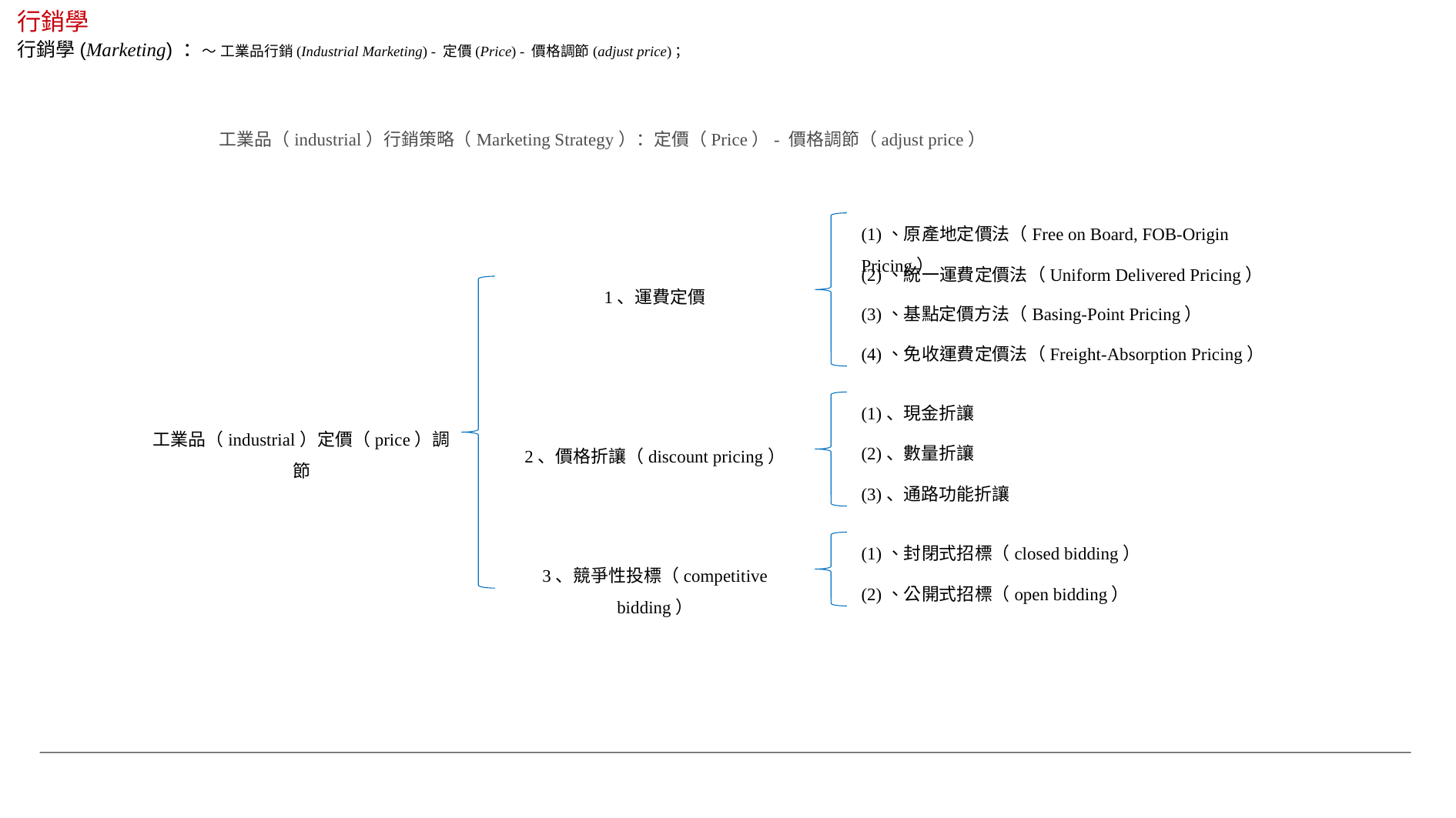

行銷學
行銷學(Marketing) ：～ 工業品行銷(Industrial Marketing) - 定價(Price) - 價格調節(adjust price)；
工業品（industrial）行銷策略（Marketing Strategy）：定價（Price）- 價格調節（adjust price）
(1)、原產地定價法（Free on Board, FOB-Origin Pricing）

(2)、統一運費定價法（Uniform Delivered Pricing）
1、運費定價

(3)、基點定價方法（Basing-Point Pricing）
(4)、免收運費定價法（Freight-Absorption Pricing）
(1)、現金折讓

工業品（industrial）定價（price）調節
(2)、數量折讓
2、價格折讓（discount pricing）
(3)、通路功能折讓
(1)、封閉式招標（closed bidding）

3、競爭性投標（competitive bidding）
(2)、公開式招標（open bidding）